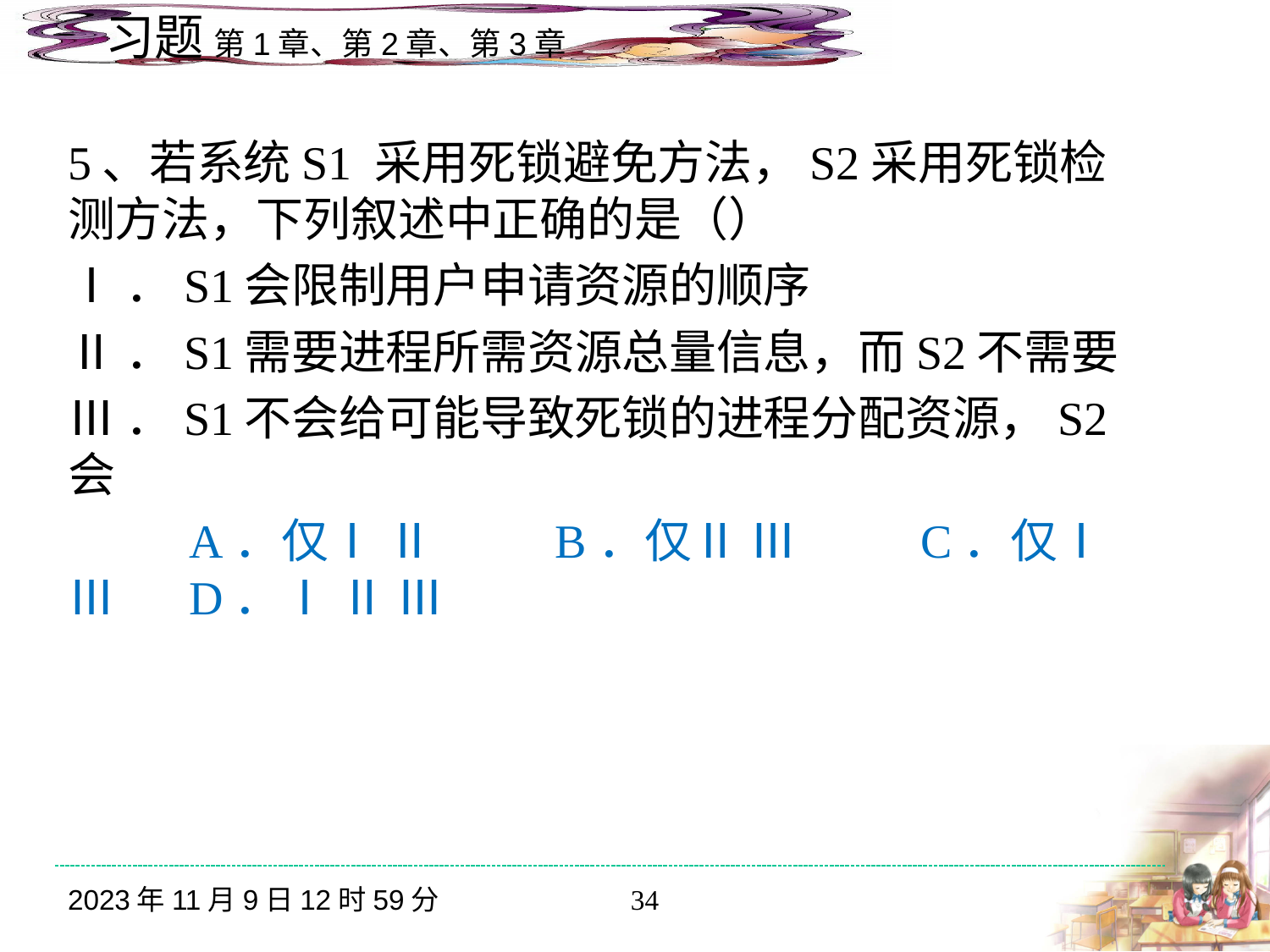

5、若系统S1 采用死锁避免方法，S2采用死锁检测方法，下列叙述中正确的是（）
Ⅰ．S1会限制用户申请资源的顺序
Ⅱ．S1需要进程所需资源总量信息，而S2不需要
Ⅲ．S1不会给可能导致死锁的进程分配资源，S2会
	A．仅Ⅰ Ⅱ  		B．仅Ⅱ Ⅲ   		C．仅Ⅰ Ⅲ   		D．Ⅰ Ⅱ Ⅲ

2023年11月9日12时59分
34